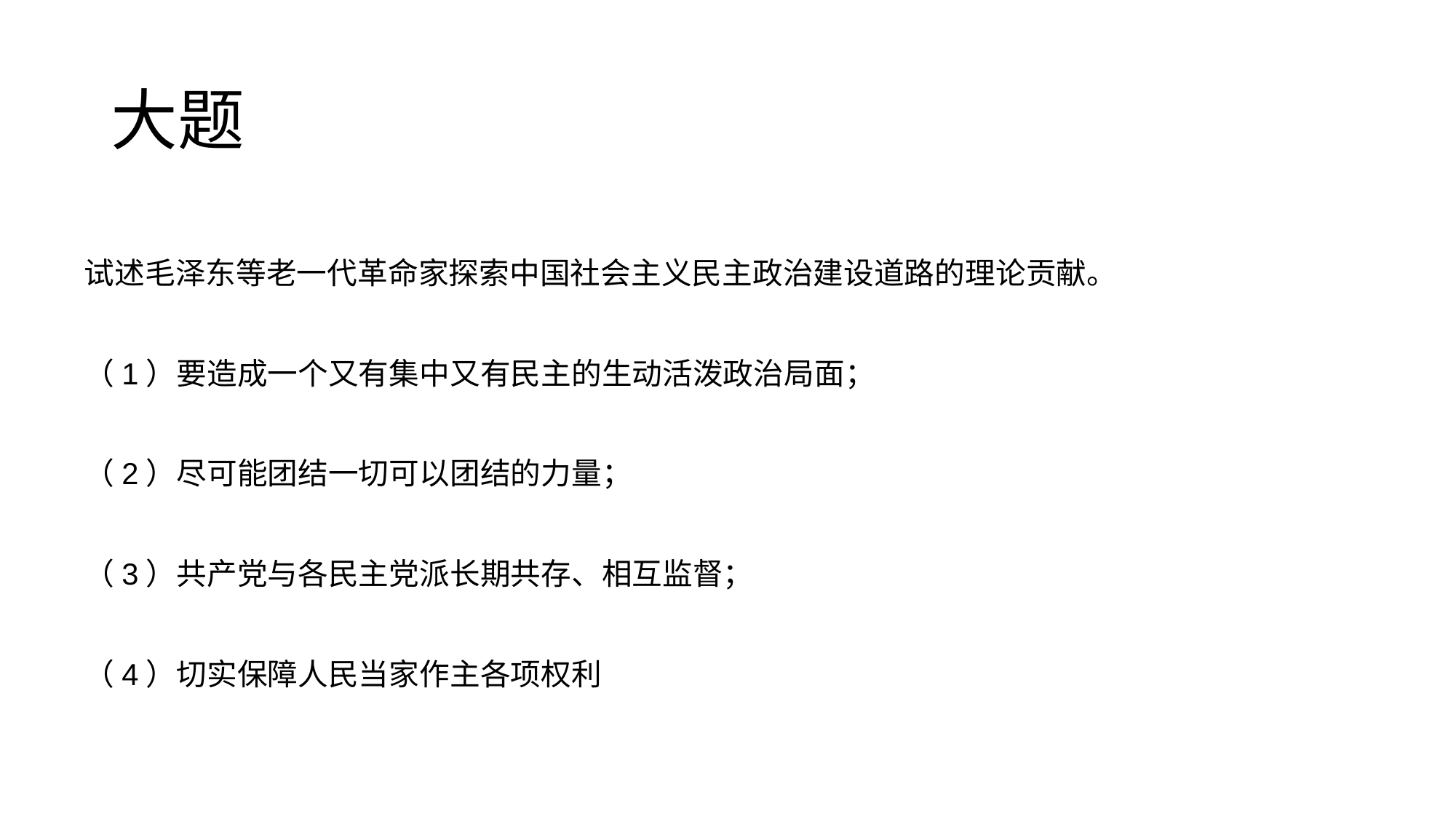

# 大题
试述毛泽东等老一代革命家探索中国社会主义民主政治建设道路的理论贡献。
（1）要造成一个又有集中又有民主的生动活泼政治局面；
（2）尽可能团结一切可以团结的力量；
（3）共产党与各民主党派长期共存、相互监督；
（4）切实保障人民当家作主各项权利